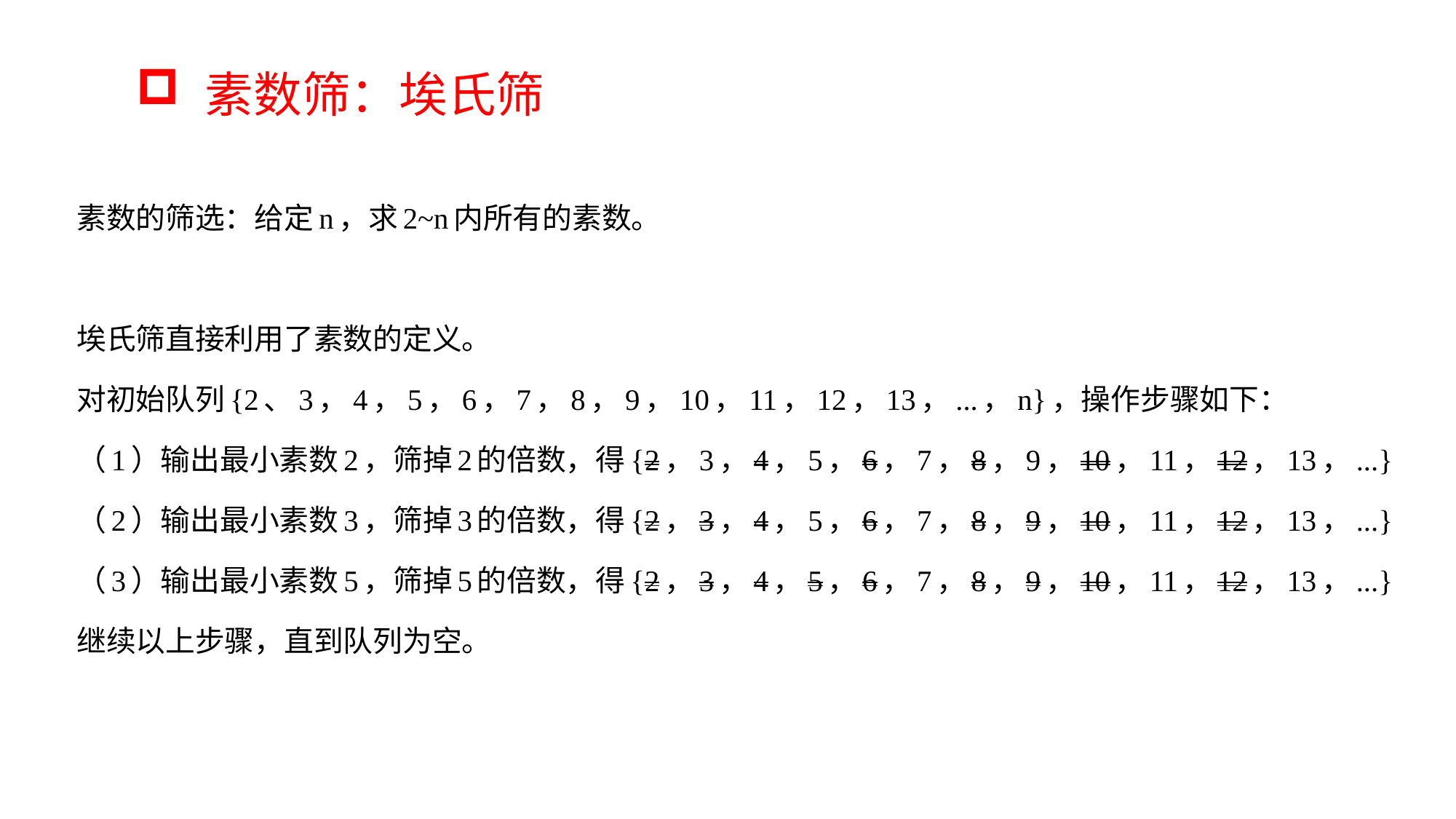

素数筛：埃氏筛
素数的筛选：给定n，求2~n内所有的素数。

埃氏筛直接利用了素数的定义。
对初始队列{2、3，4，5，6，7，8，9，10，11，12，13，...，n}，操作步骤如下：
（1）输出最小素数2，筛掉2的倍数，得{2，3，4，5，6，7，8，9，10，11，12，13，...}
（2）输出最小素数3，筛掉3的倍数，得{2，3，4，5，6，7，8，9，10，11，12，13，...}
（3）输出最小素数5，筛掉5的倍数，得{2，3，4，5，6，7，8，9，10，11，12，13，...}
继续以上步骤，直到队列为空。